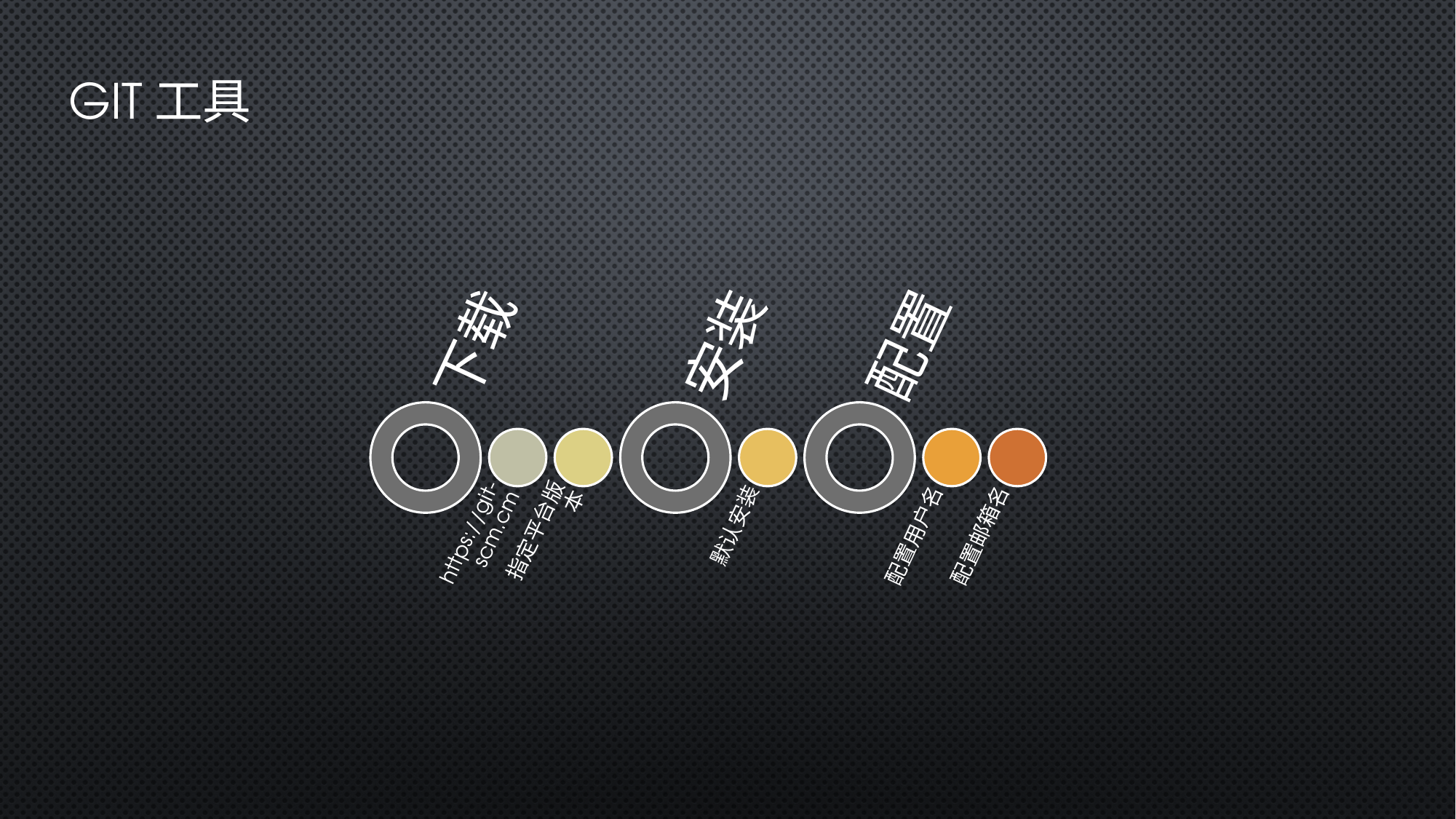

# Git工具
下载
https://git-scm.cm
指定平台版本
安装
默认安装
配置
配置用户名
配置邮箱名